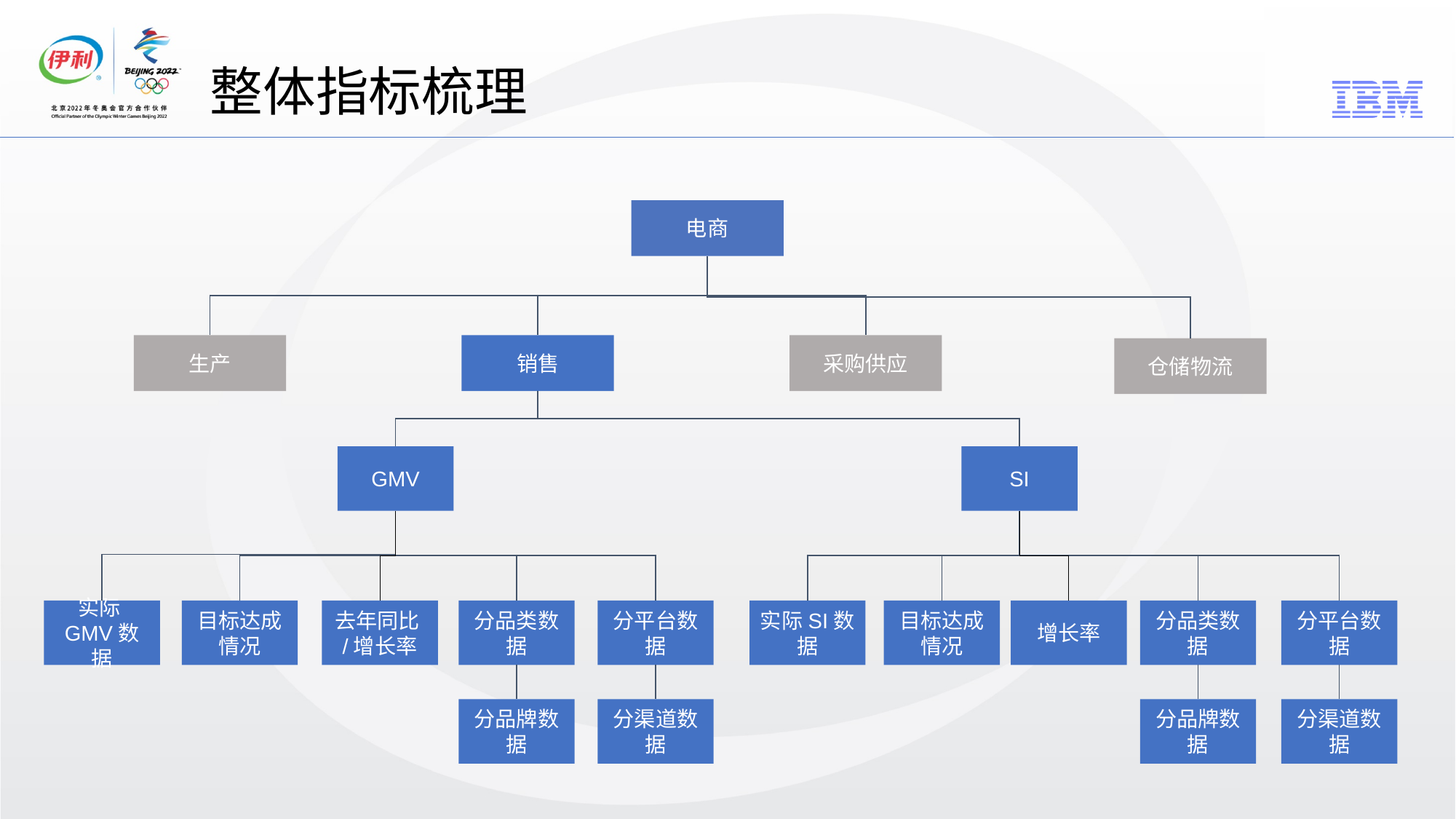

# 整体指标梳理
电商
生产
销售
采购供应
仓储物流
GMV
SI
增长率
实际GMV数据
目标达成情况
去年同比/增长率
分品类数据
分平台数据
实际SI数据
目标达成情况
分品类数据
分平台数据
分品牌数据
分渠道数据
分品牌数据
分渠道数据